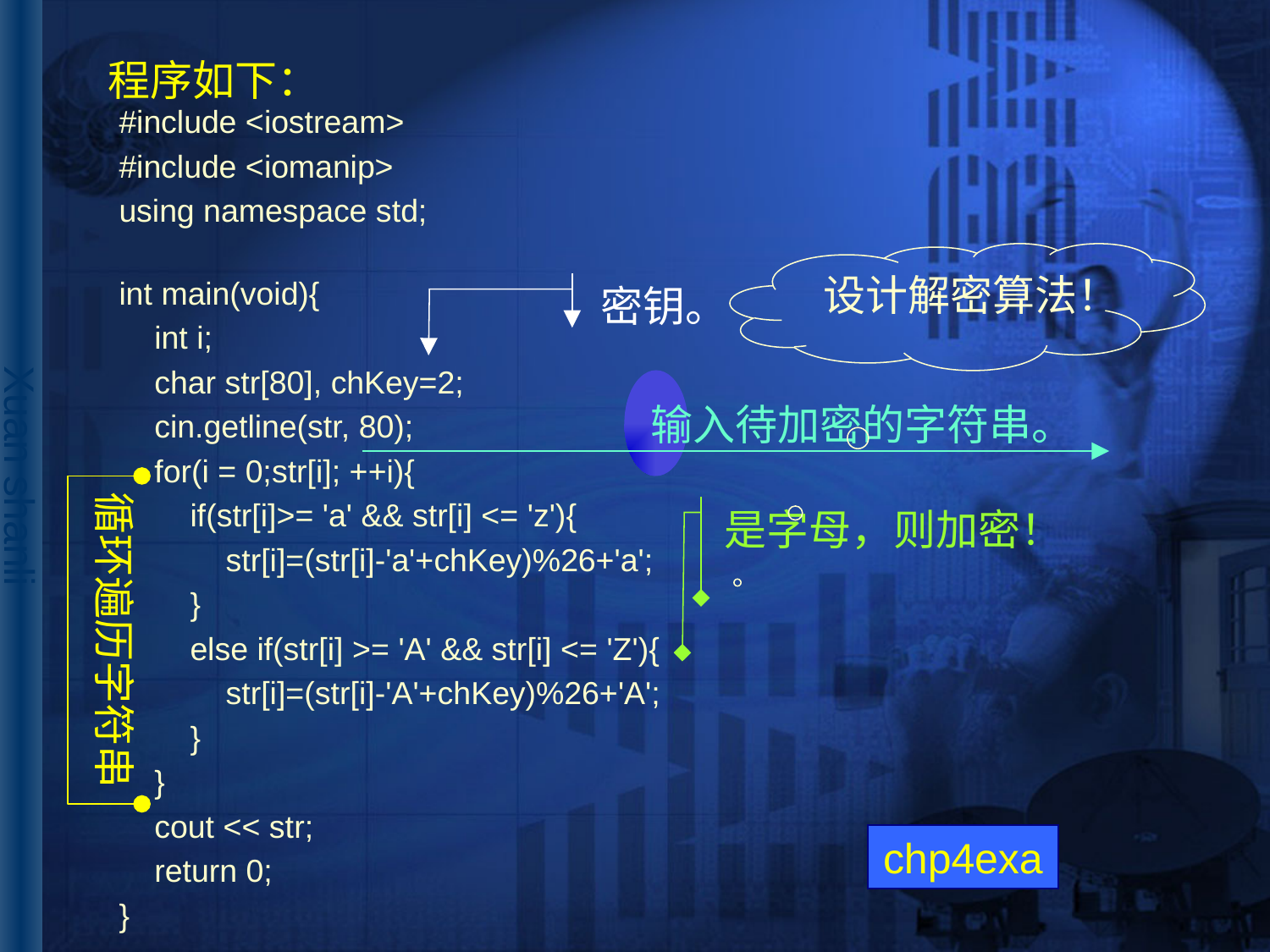

# 程序如下：
#include <iostream>
#include <iomanip>
using namespace std;
int main(void){
    int i;
    char str[80], chKey=2;
    cin.getline(str, 80);
    for(i = 0;str[i]; ++i){
        if(str[i]>= 'a' && str[i] <= 'z'){
            str[i]=(str[i]-'a'+chKey)%26+'a';
        }
        else if(str[i] >= 'A' && str[i] <= 'Z'){
            str[i]=(str[i]-'A'+chKey)%26+'A';
        }
    }
    cout << str;
    return 0;
}
设计解密算法！
密钥。
输入待加密的字符串。
循环遍历字符串
是字母，则加密！
chp4exa